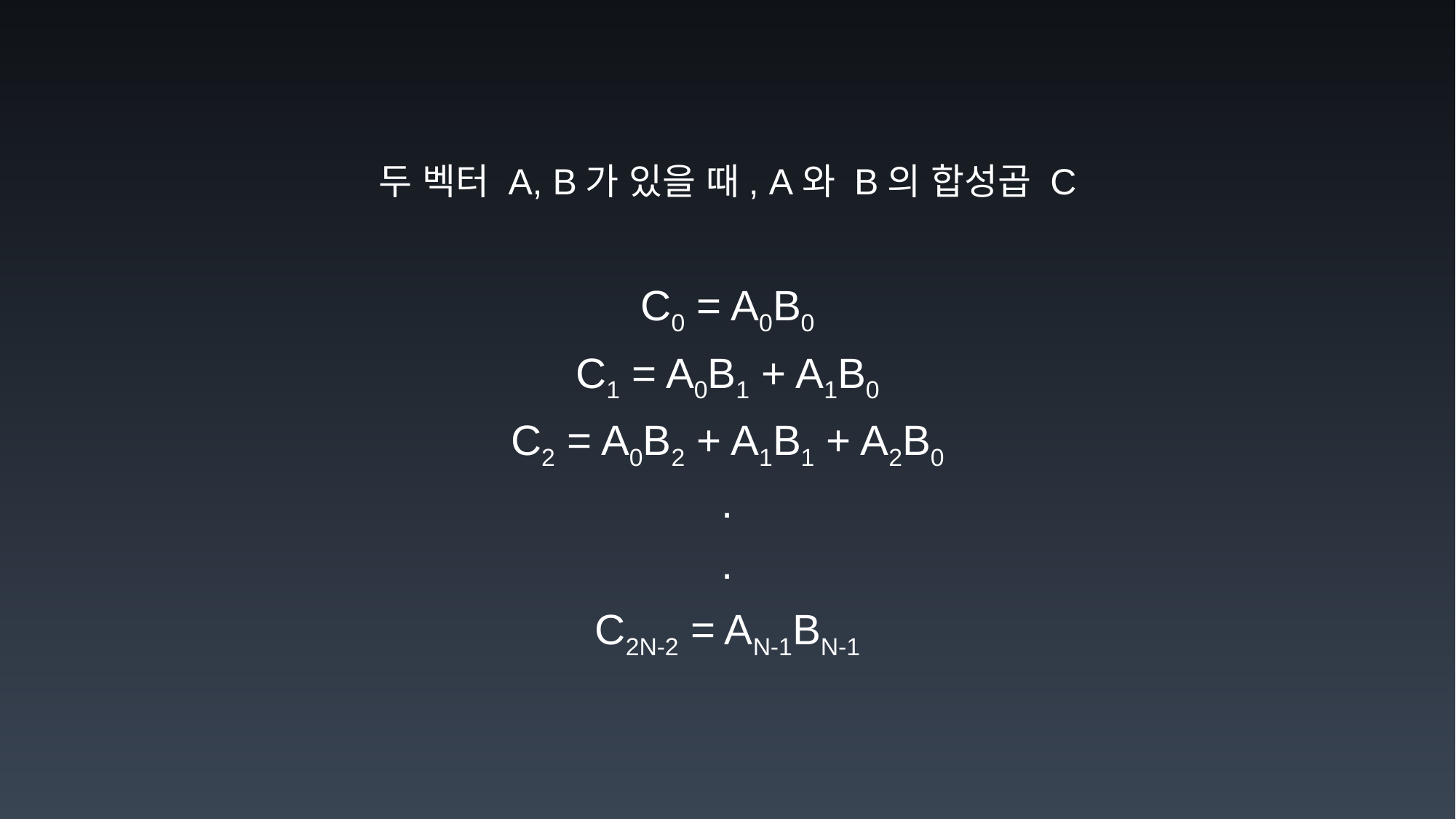

두 벡터 A, B가 있을 때, A와 B의 합성곱 C

C0 = A0B0
C1 = A0B1 + A1B0
C2 = A0B2 + A1B1 + A2B0
.
.
C2N-2 = AN-1BN-1